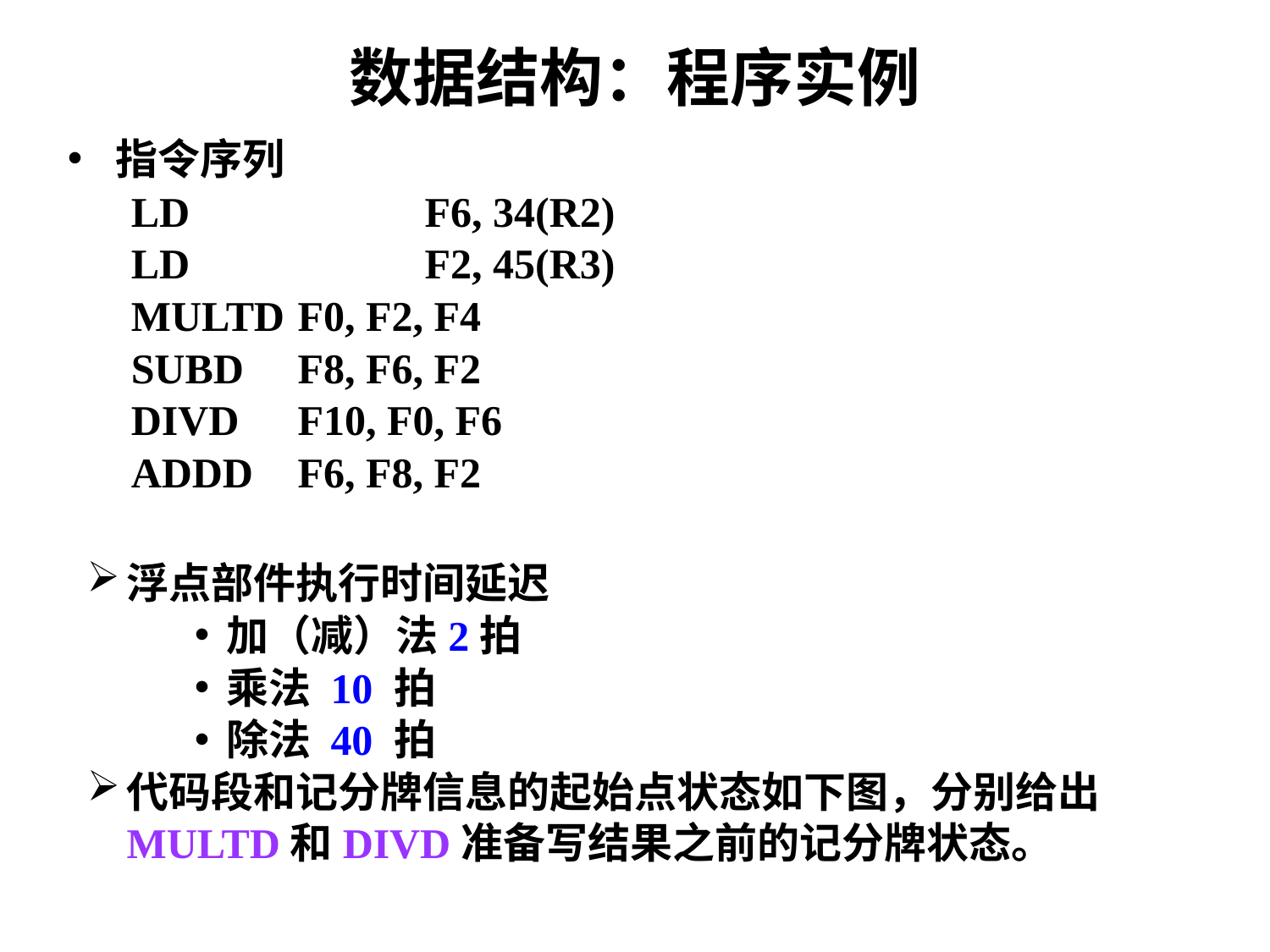

数据结构：程序实例
指令序列
LD		F6, 34(R2)
LD		F2, 45(R3)
MULTD	F0, F2, F4
SUBD	F8, F6, F2
DIVD	F10, F0, F6
ADDD	F6, F8, F2

浮点部件执行时间延迟
加（减）法2拍
乘法 10 拍
除法 40 拍
代码段和记分牌信息的起始点状态如下图，分别给出MULTD和DIVD准备写结果之前的记分牌状态。